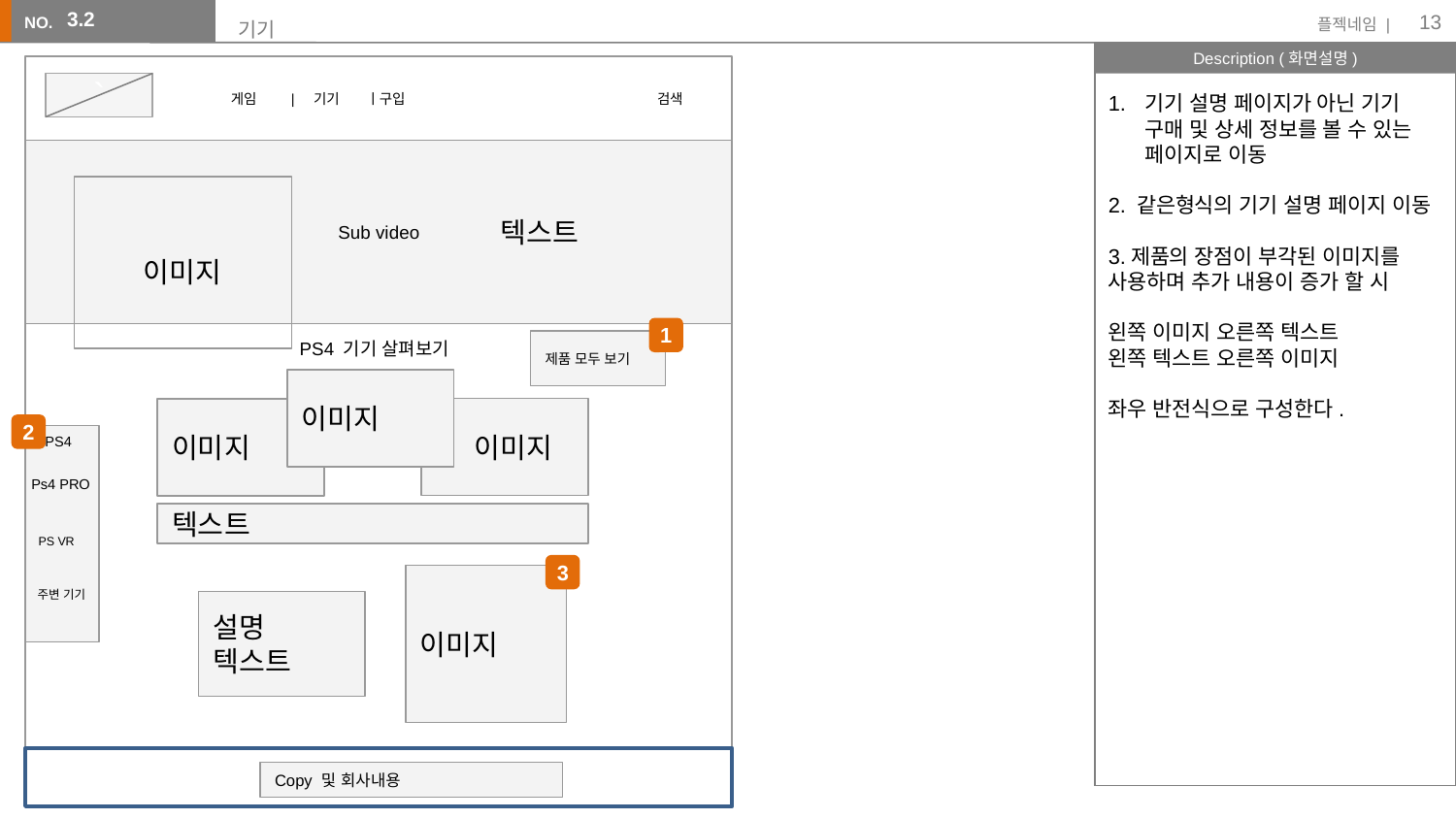

13
3.2
# 기기

`
검색
기기 설명 페이지가 아닌 기기 구매 및 상세 정보를 볼 수 있는 페이지로 이동

2. 같은형식의 기기 설명 페이지 이동

3.제품의 장점이 부각된 이미지를 사용하며 추가 내용이 증가 할 시

왼쪽 이미지 오른쪽 텍스트
왼쪽 텍스트 오른쪽 이미지

좌우 반전식으로 구성한다.
게임        |    기기       ㅣ구입
Sub video

텍스트

이미지
1
PS4 기기 살펴보기
제품 모두 보기
이미지
    이미지
이미지
2

PS4
Ps4 PRO
텍스트
PS VR
3
이미지
주변 기기
설명 텍스트

Copy 및 회사내용